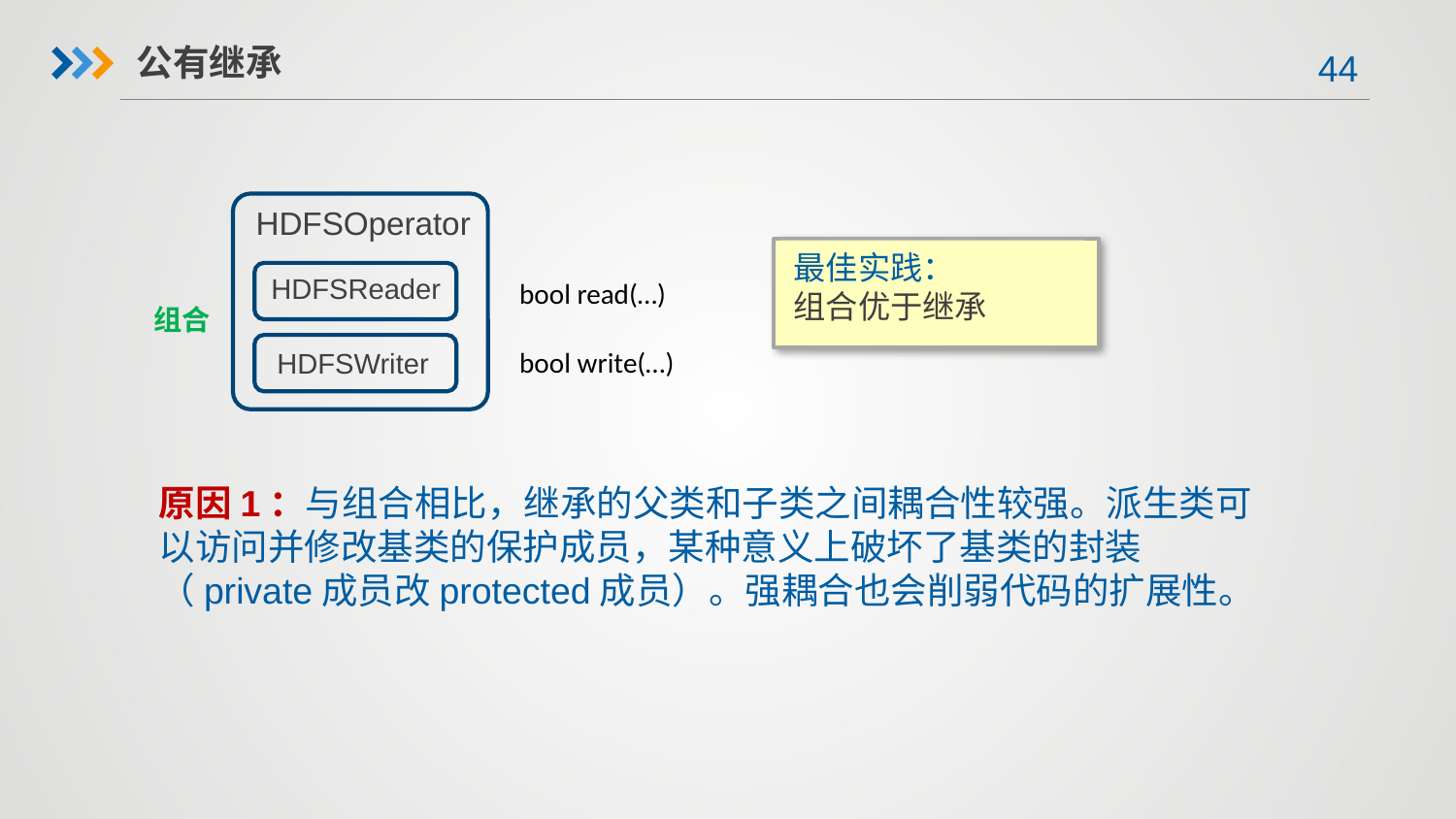

公有继承

HDFSOperator

最佳实践：
组合优于继承

HDFSReader
bool read(…)
组合

bool write(…)
HDFSWriter
原因1：与组合相比，继承的父类和子类之间耦合性较强。派生类可以访问并修改基类的保护成员，某种意义上破坏了基类的封装（private成员改protected成员）。强耦合也会削弱代码的扩展性。